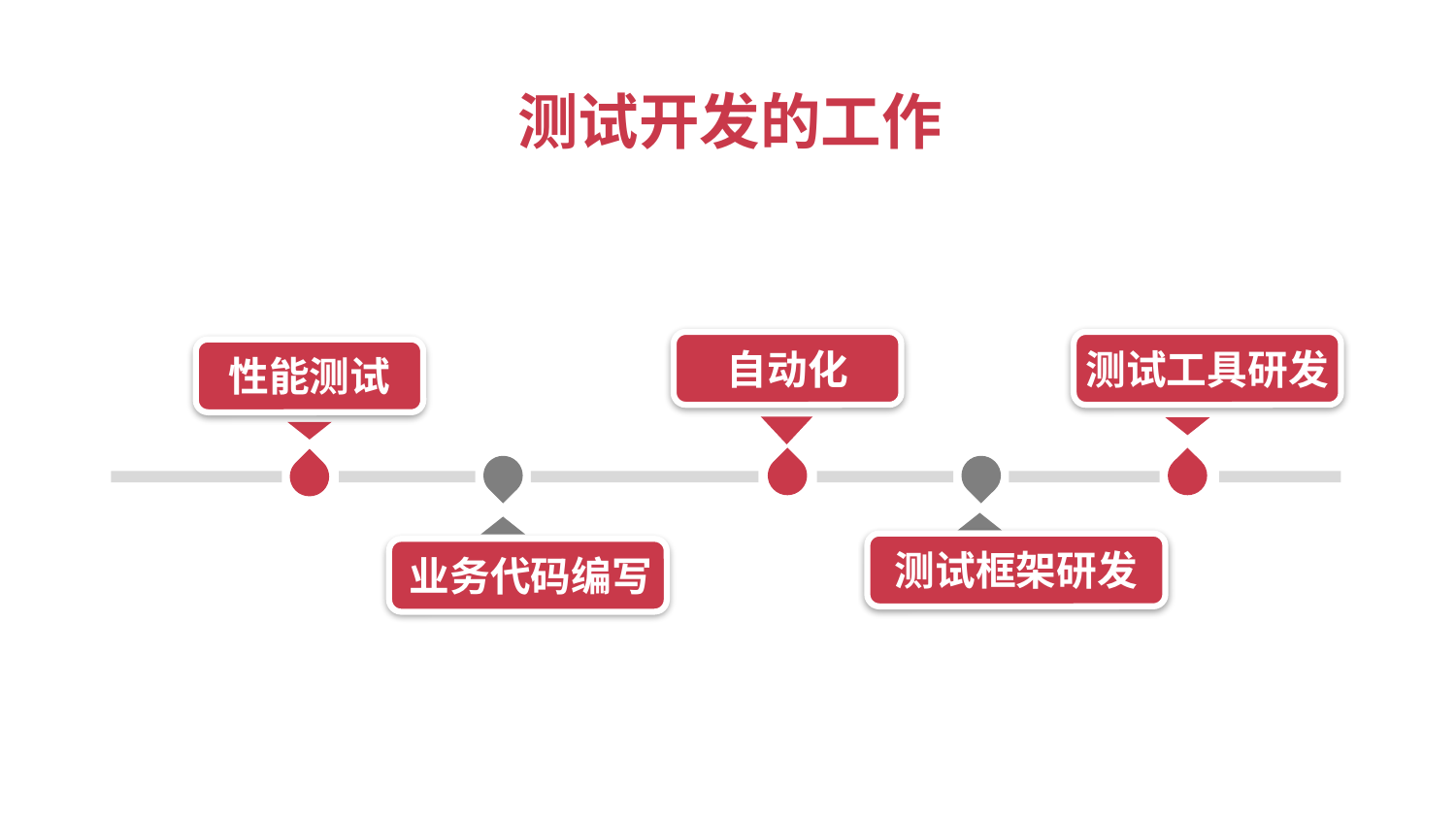

测试开发的工作

测试工具研发

自动化

性能测试

测试框架研发

业务代码编写